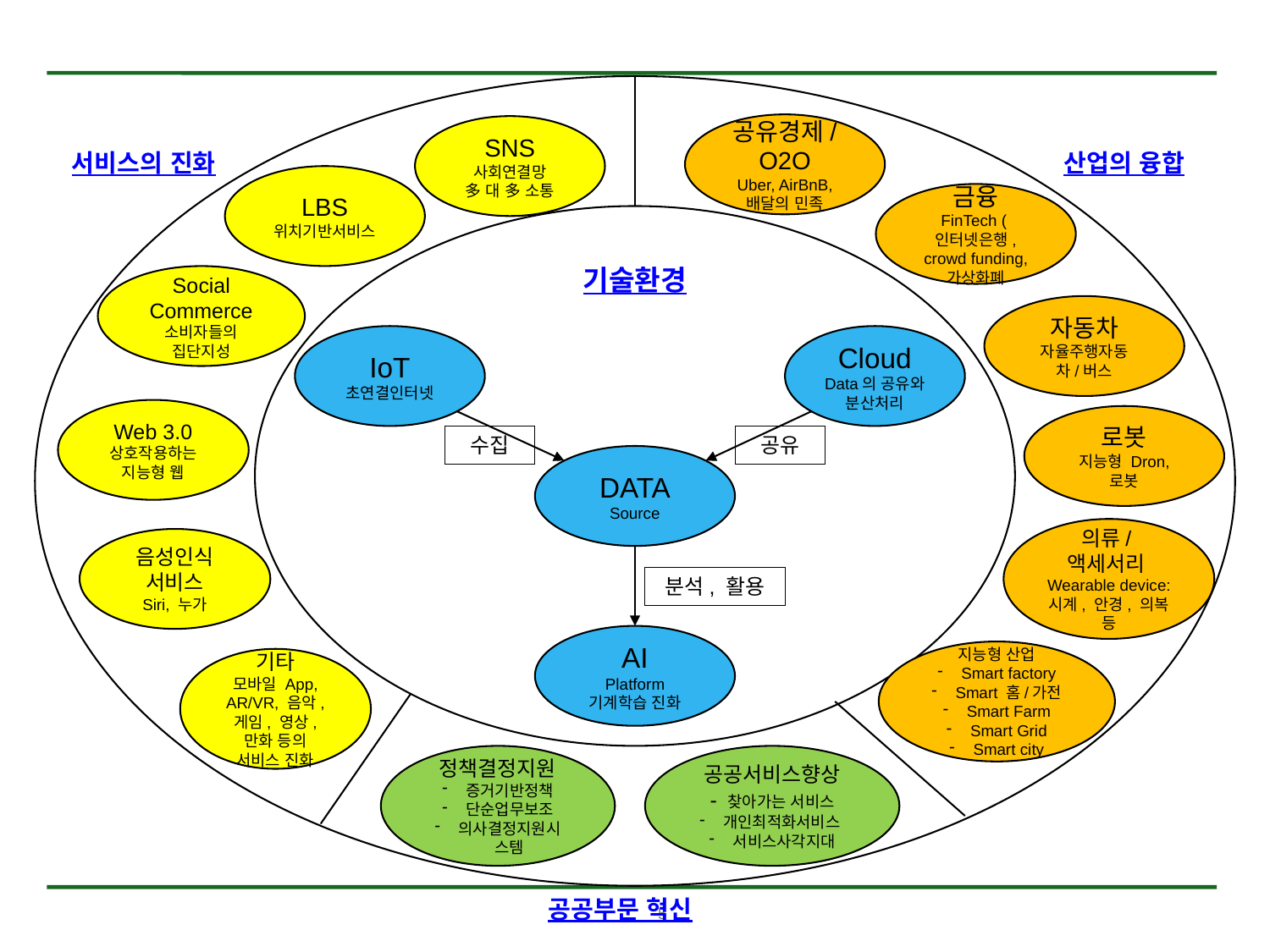

공유경제/ O2O
Uber, AirBnB, 배달의 민족
SNS
사회연결망
多 대 多 소통
산업의 융합
서비스의 진화
LBS
위치기반서비스
금융
FinTech (인터넷은행, crowd funding, 가상화폐

기술환경
Social Commerce
소비자들의 집단지성
자동차
자율주행자동차/버스
IoT
초연결인터넷
Cloud
Data의 공유와 분산처리
Web 3.0
상호작용하는 지능형 웹
로봇
지능형 Dron, 로봇
수집
공유
DATA
Source
의류/액세서리
Wearable device: 시계, 안경, 의복 등
음성인식
서비스
Siri, 누가
분석, 활용
AI
Platform
기계학습 진화
지능형 산업
Smart factory
Smart 홈/가전
Smart Farm
Smart Grid
Smart city
기타
모바일 App, AR/VR, 음악, 게임, 영상, 만화 등의 서비스 진화
정책결정지원
증거기반정책
단순업무보조
의사결정지원시스템
공공서비스향상
- 찾아가는 서비스
개인최적화서비스
서비스사각지대
공공부문 혁신